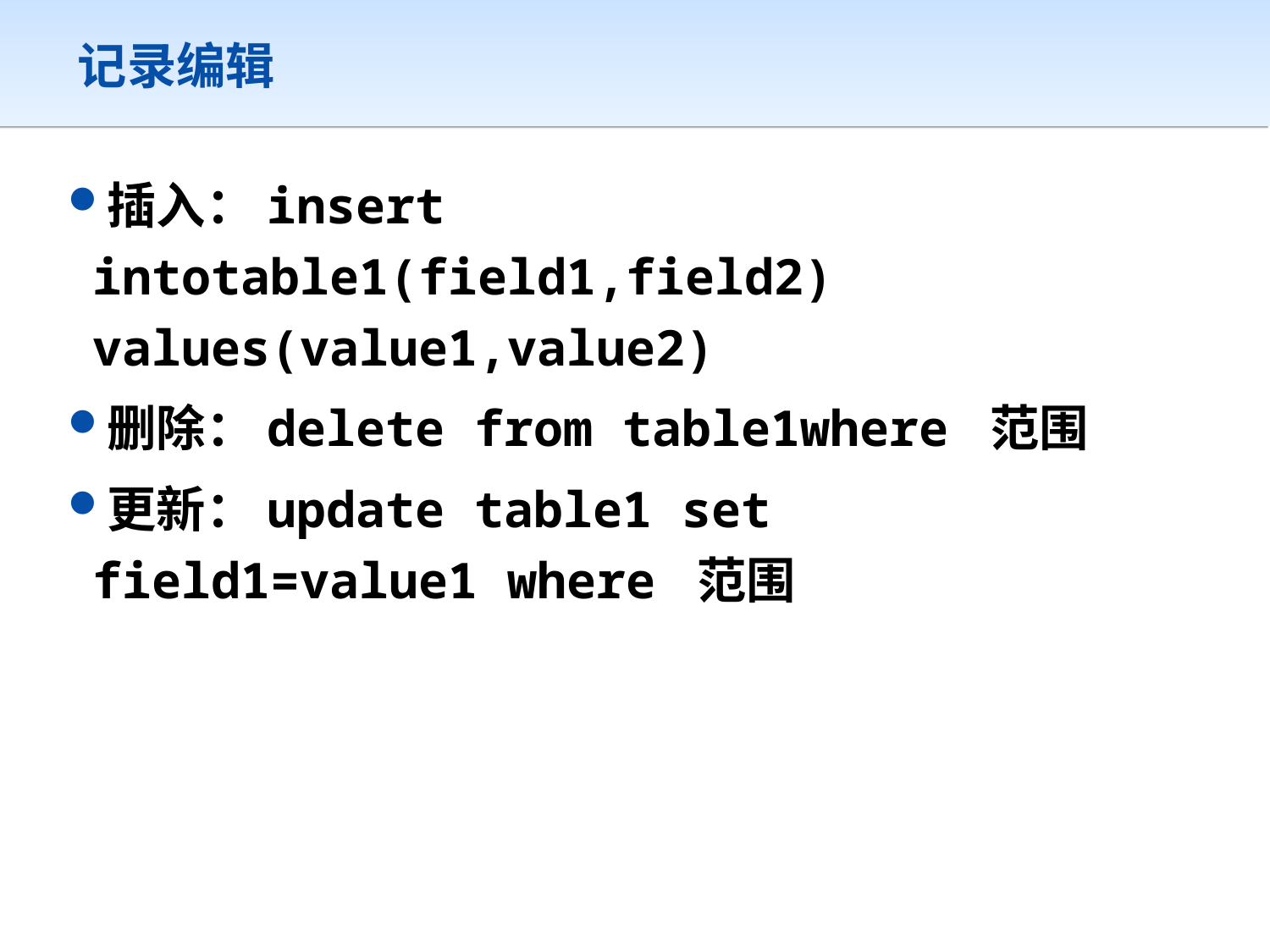

# 记录编辑
插入：insert intotable1(field1,field2) values(value1,value2)
删除：delete from table1where 范围
更新：update table1 set field1=value1 where 范围